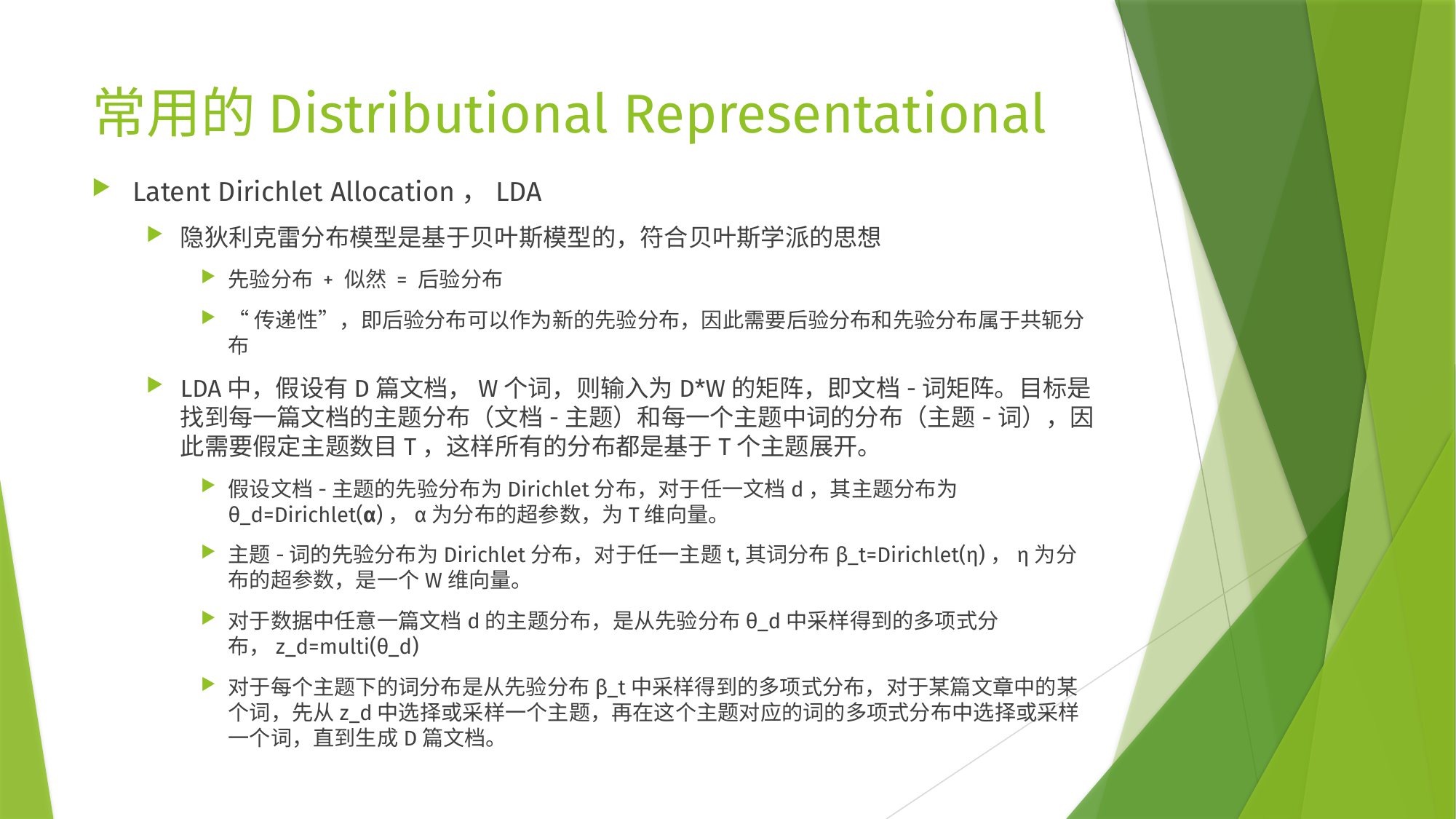

# 常用的Distributional Representational
Latent Dirichlet Allocation，LDA
隐狄利克雷分布模型是基于贝叶斯模型的，符合贝叶斯学派的思想
先验分布 + 似然 = 后验分布
“传递性”，即后验分布可以作为新的先验分布，因此需要后验分布和先验分布属于共轭分布
LDA中，假设有D篇文档，W个词，则输入为D*W的矩阵，即文档-词矩阵。目标是找到每一篇文档的主题分布（文档-主题）和每一个主题中词的分布（主题-词），因此需要假定主题数目T，这样所有的分布都是基于T个主题展开。
假设文档-主题的先验分布为Dirichlet分布，对于任一文档d，其主题分布为θ_d=Dirichlet(α)，α为分布的超参数，为T维向量。
主题-词的先验分布为Dirichlet分布，对于任一主题t,其词分布β_t=Dirichlet(η)，η为分布的超参数，是一个W维向量。
对于数据中任意一篇文档d的主题分布，是从先验分布θ_d中采样得到的多项式分布，z_d=multi(θ_d)
对于每个主题下的词分布是从先验分布β_t中采样得到的多项式分布，对于某篇文章中的某个词，先从z_d中选择或采样一个主题，再在这个主题对应的词的多项式分布中选择或采样一个词，直到生成D篇文档。